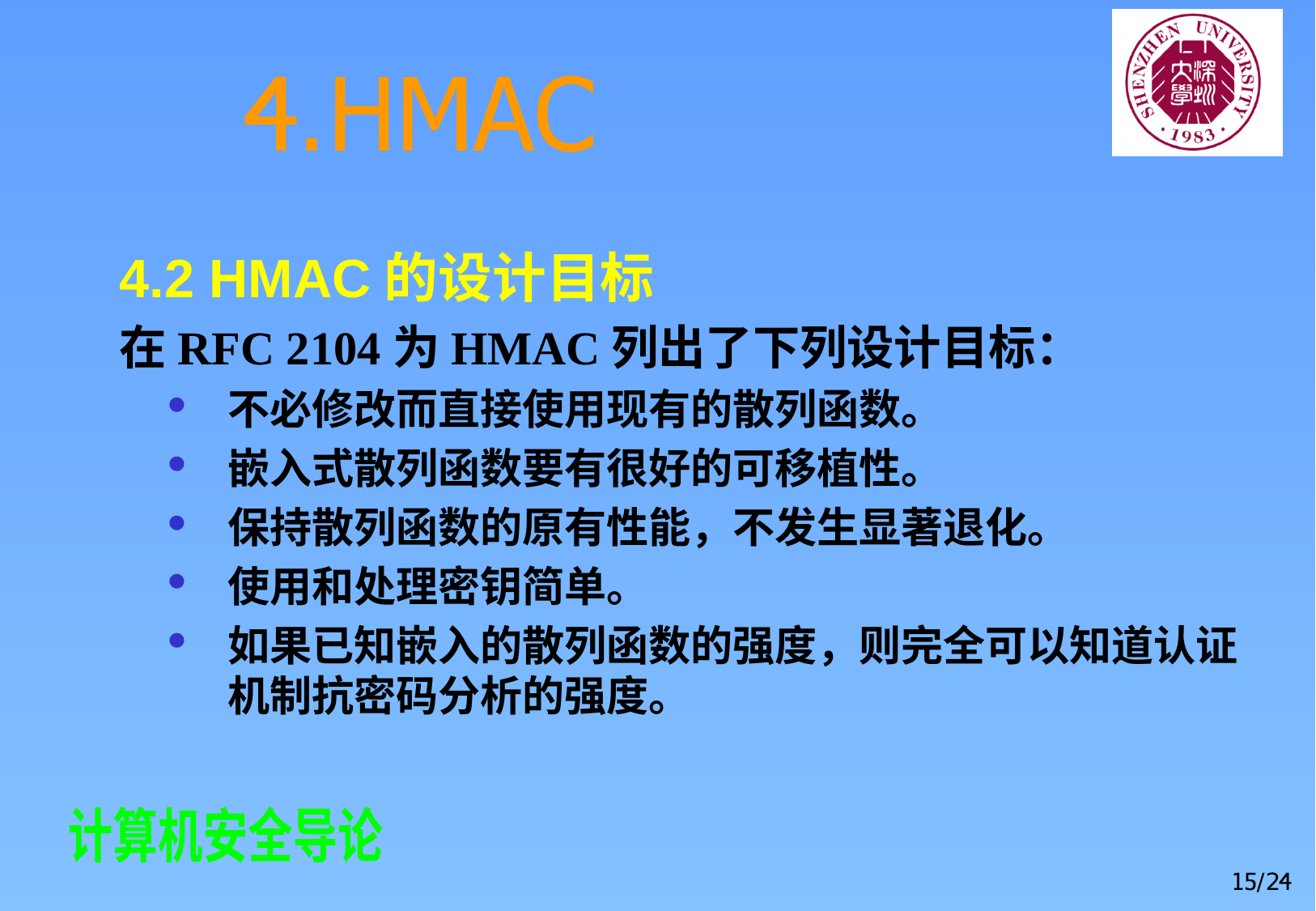

# 4.HMAC
4.2 HMAC的设计目标
在RFC 2104为HMAC列出了下列设计目标：
不必修改而直接使用现有的散列函数。
嵌入式散列函数要有很好的可移植性。
保持散列函数的原有性能，不发生显著退化。
使用和处理密钥简单。
如果已知嵌入的散列函数的强度，则完全可以知道认证机制抗密码分析的强度。

15/24